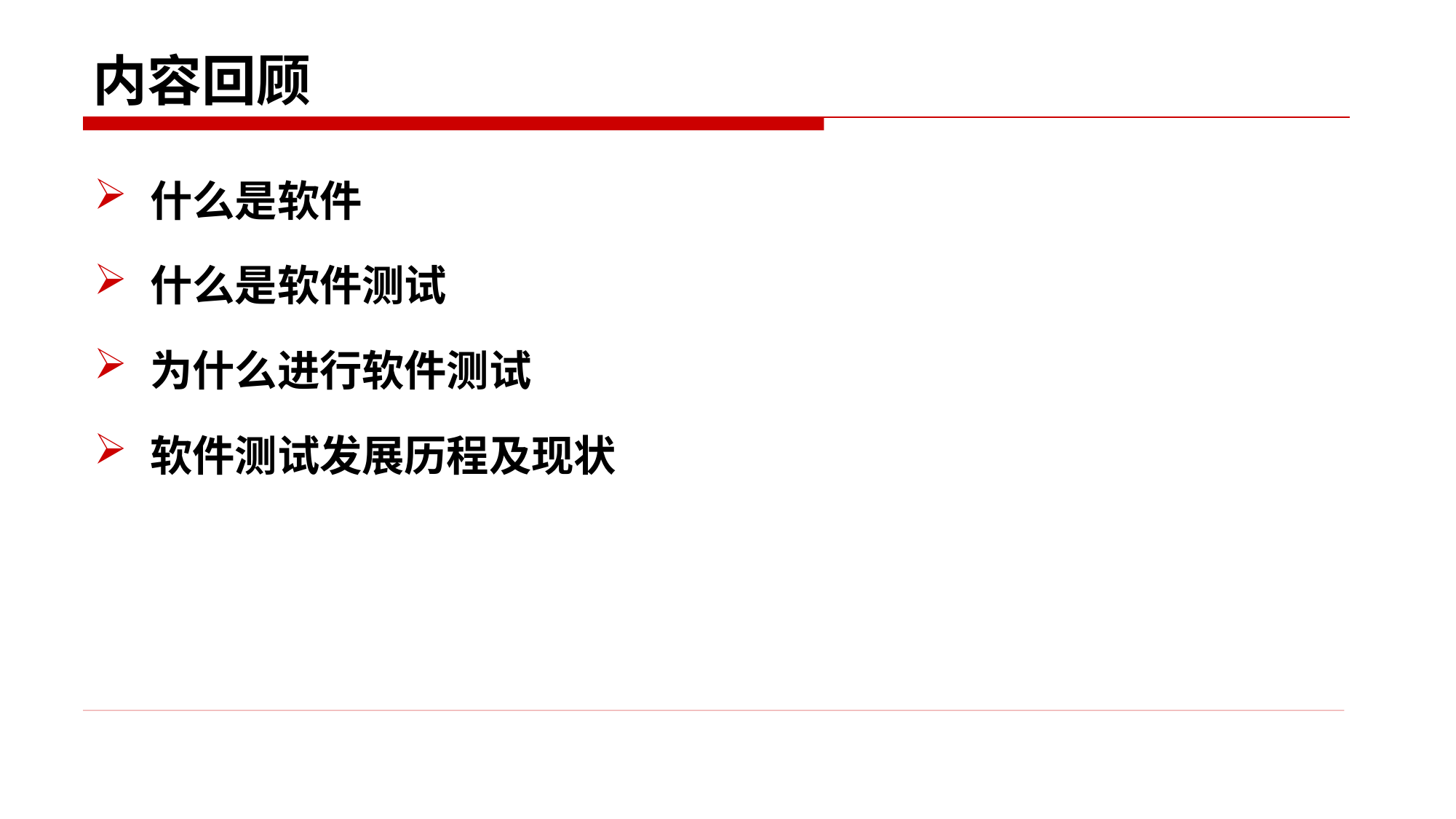

# 内容回顾
什么是软件
什么是软件测试
为什么进行软件测试
软件测试发展历程及现状